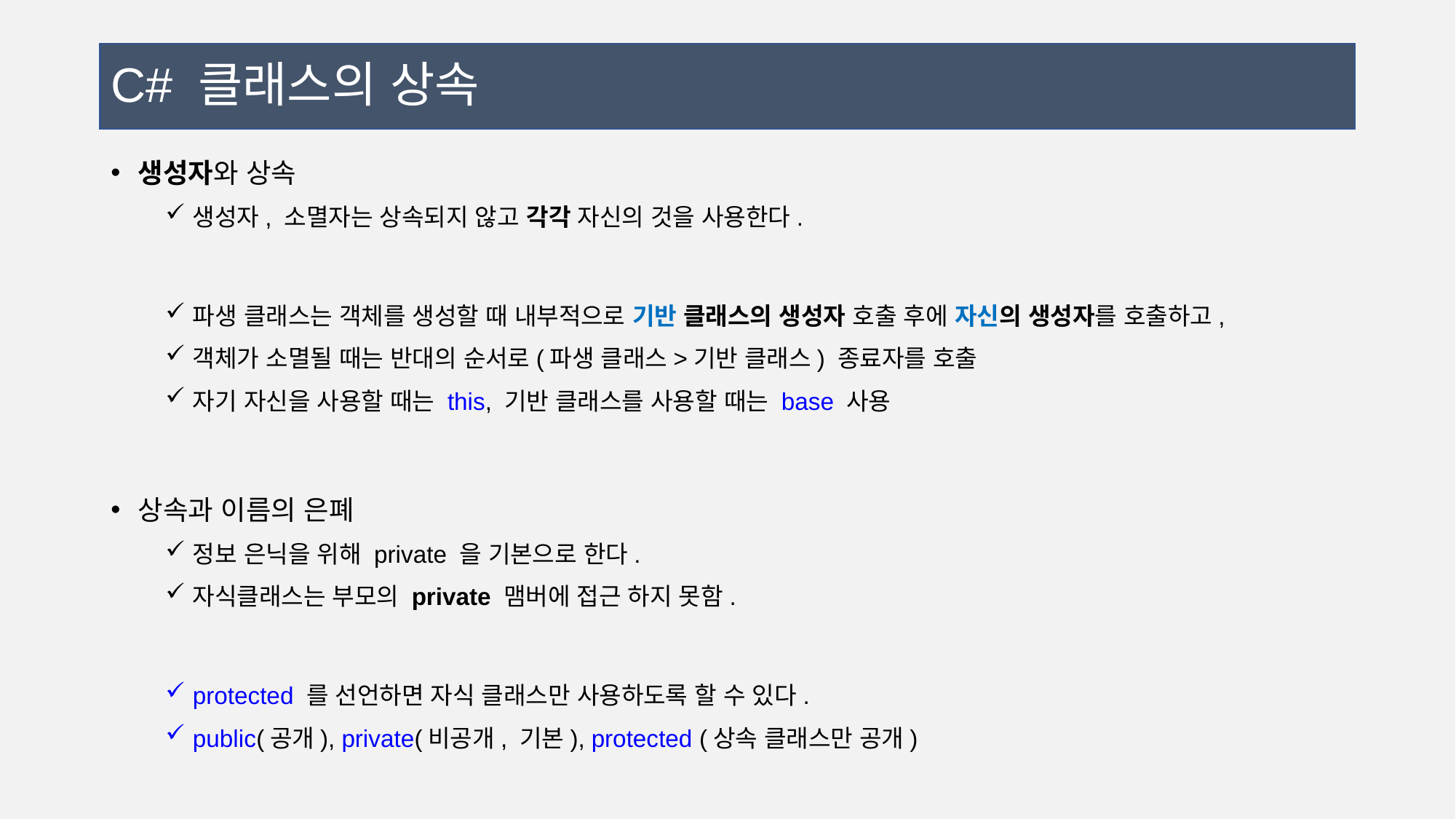

# C# 클래스의 상속
생성자와 상속
생성자, 소멸자는 상속되지 않고 각각 자신의 것을 사용한다.

파생 클래스는 객체를 생성할 때 내부적으로 기반 클래스의 생성자 호출 후에 자신의 생성자를 호출하고,
객체가 소멸될 때는 반대의 순서로(파생 클래스>기반 클래스) 종료자를 호출
자기 자신을 사용할 때는 this, 기반 클래스를 사용할 때는 base 사용

상속과 이름의 은폐
정보 은닉을 위해 private 을 기본으로 한다.
자식클래스는 부모의 private 맴버에 접근 하지 못함.

protected 를 선언하면 자식 클래스만 사용하도록 할 수 있다.
public(공개), private(비공개, 기본), protected (상속 클래스만 공개)